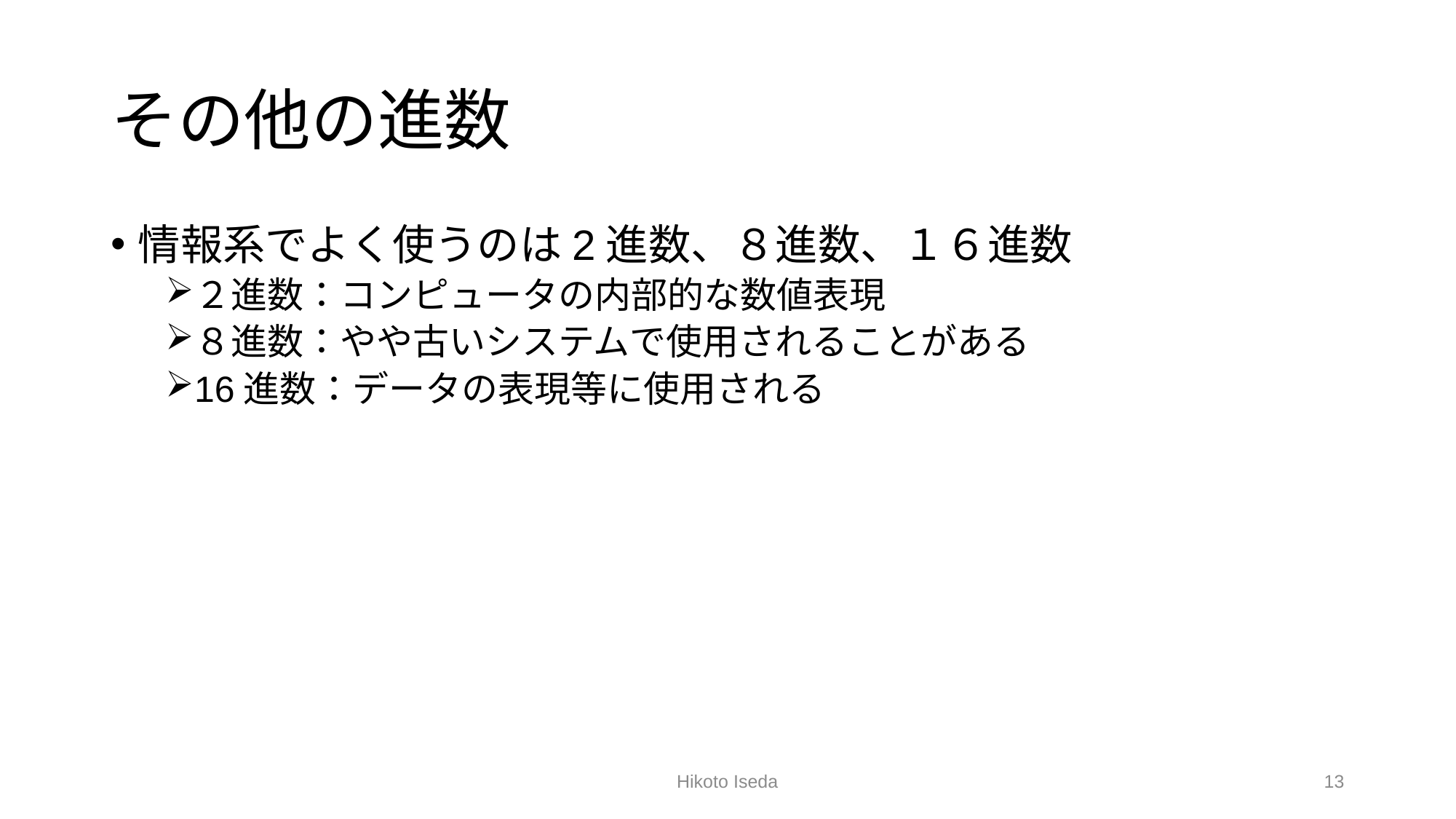

# その他の進数
情報系でよく使うのは2進数、８進数、１６進数
２進数：コンピュータの内部的な数値表現
８進数：やや古いシステムで使用されることがある
16進数：データの表現等に使用される

Hikoto Iseda
13